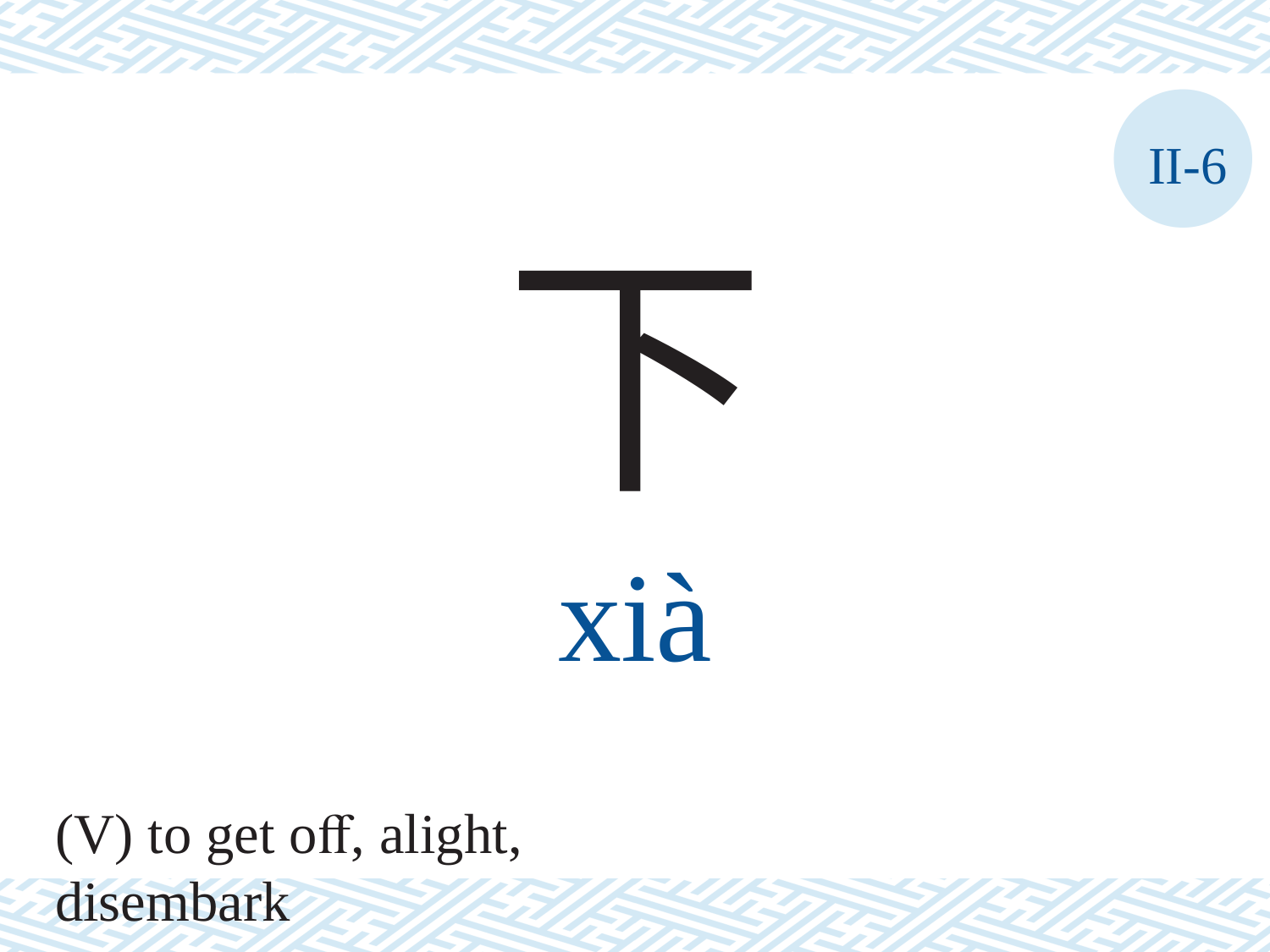

II-6
下
xià
(V) to get oﬀ, alight, disembark